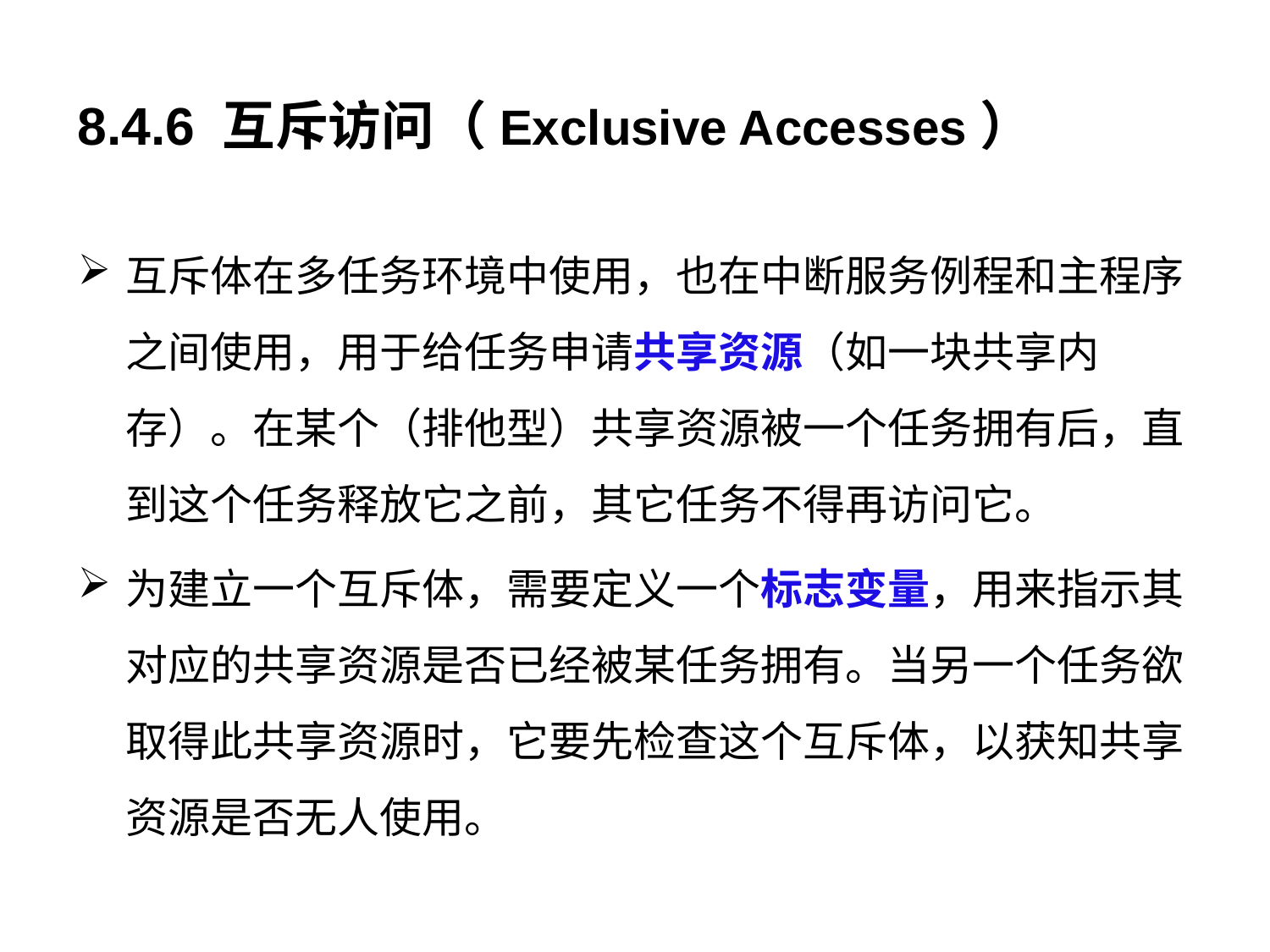

8.4.6 互斥访问（Exclusive Accesses）

互斥体在多任务环境中使用，也在中断服务例程和主程序之间使用，用于给任务申请共享资源（如一块共享内存）。在某个（排他型）共享资源被一个任务拥有后，直到这个任务释放它之前，其它任务不得再访问它。
为建立一个互斥体，需要定义一个标志变量，用来指示其对应的共享资源是否已经被某任务拥有。当另一个任务欲取得此共享资源时，它要先检查这个互斥体，以获知共享资源是否无人使用。